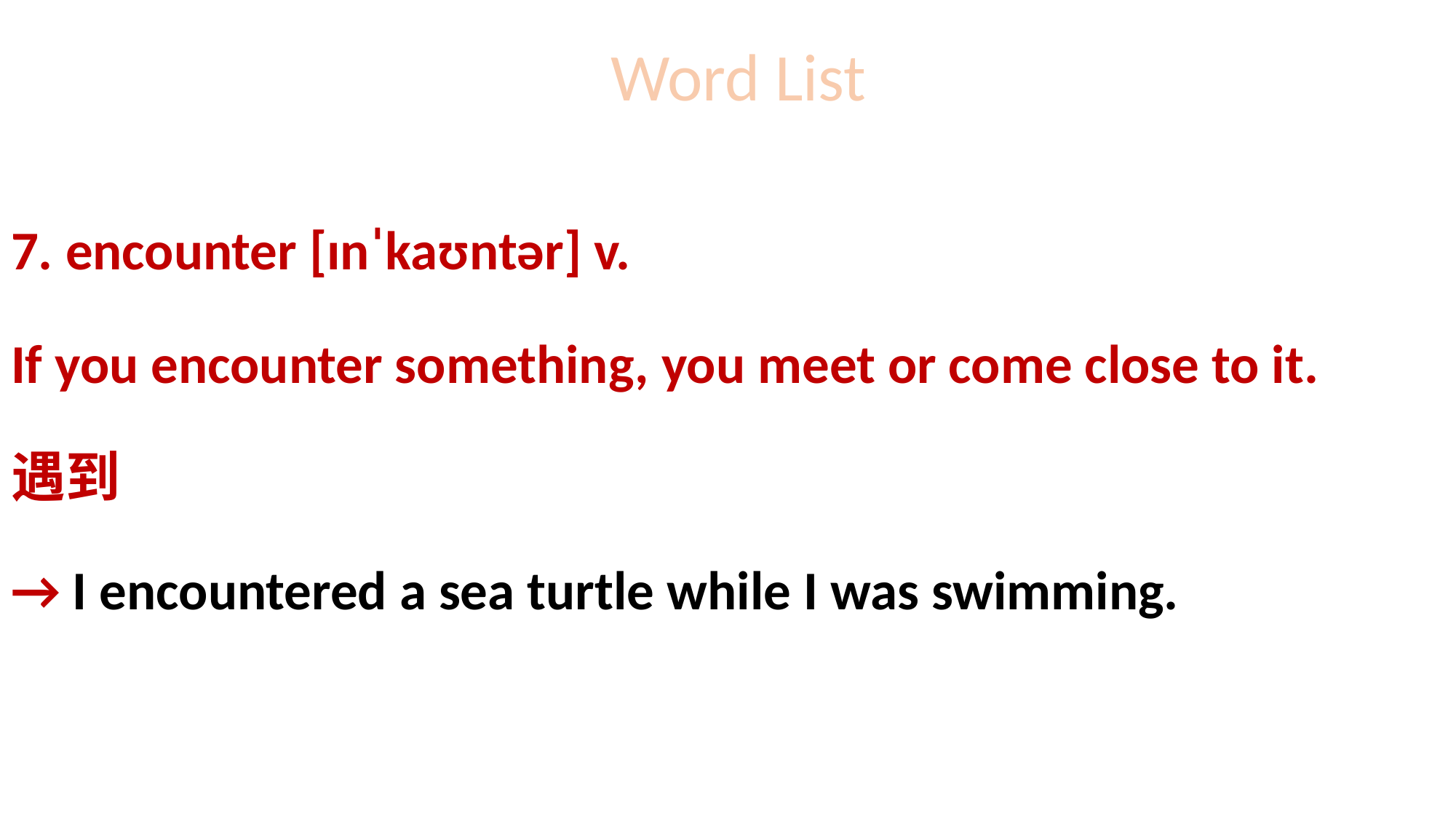

# Word List
7. encounter [ɪnˈkaʊntər] v.
If you encounter something, you meet or come close to it.
遇到
→ I encountered a sea turtle while I was swimming.